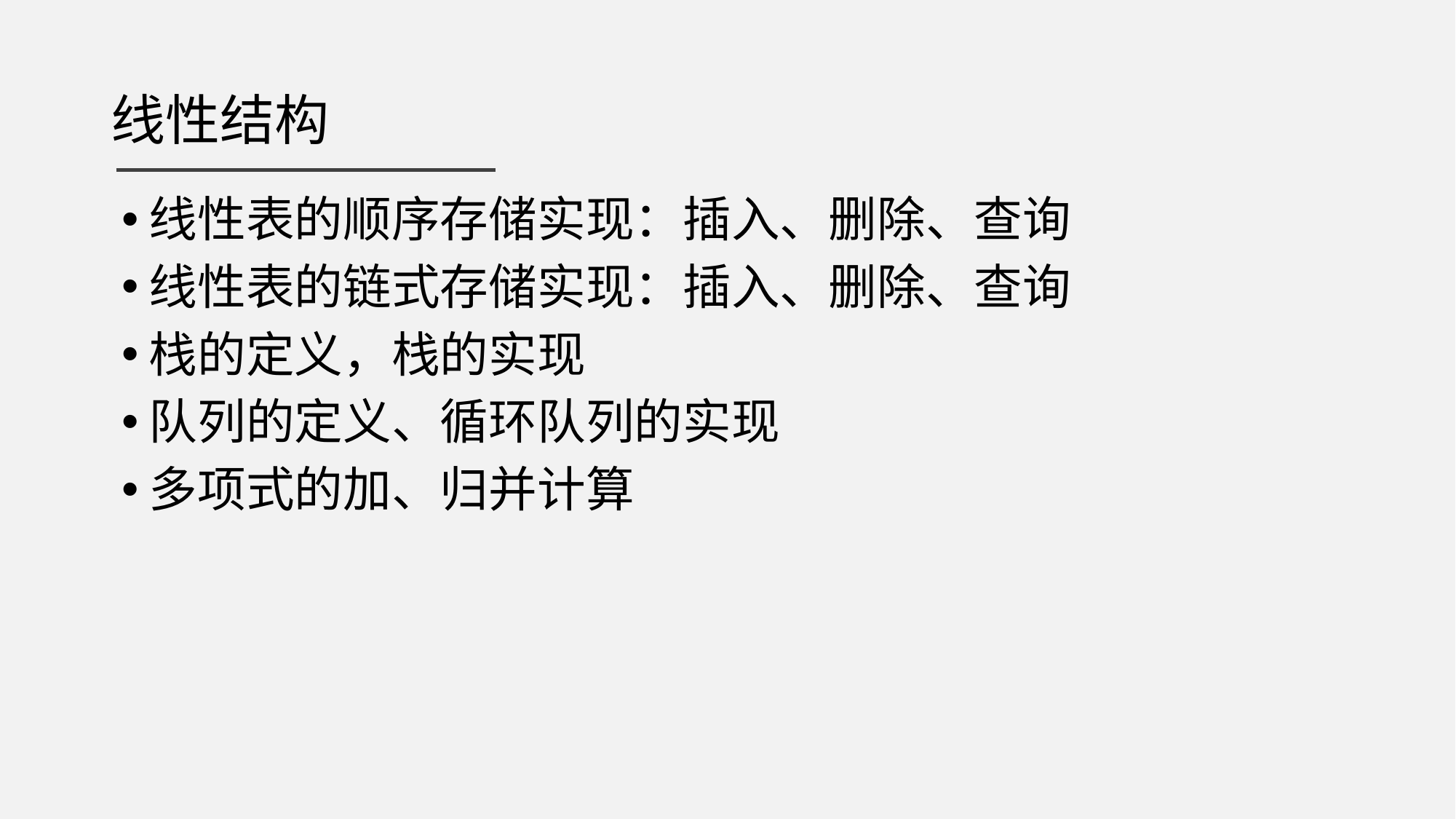

# 线性结构
线性表的顺序存储实现：插入、删除、查询
线性表的链式存储实现：插入、删除、查询
栈的定义，栈的实现
队列的定义、循环队列的实现
多项式的加、归并计算